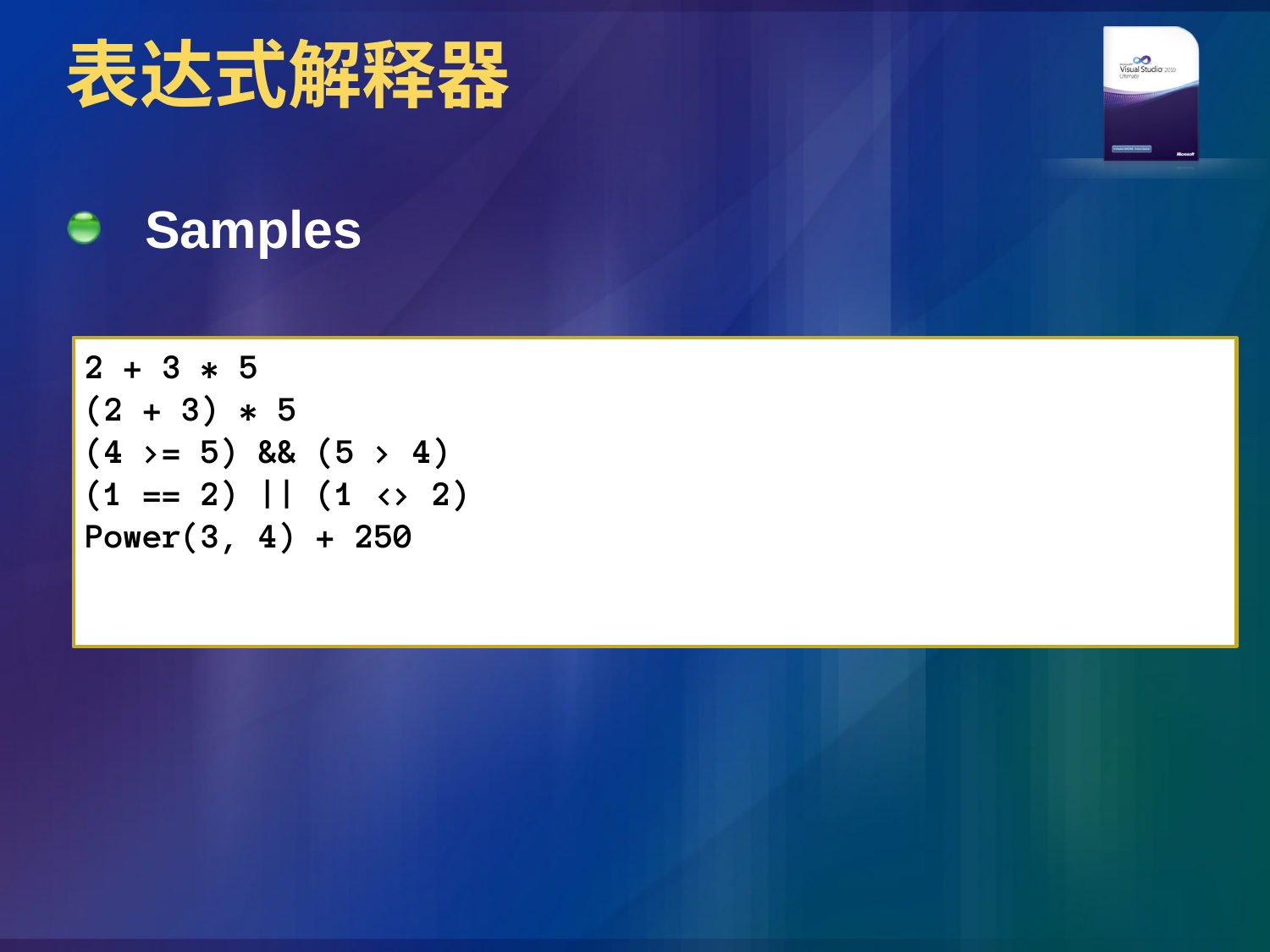

# 表达式解释器
Samples
2 + 3 * 5
(2 + 3) * 5
(4 >= 5) && (5 > 4)
(1 == 2) || (1 <> 2)
Power(3, 4) + 250